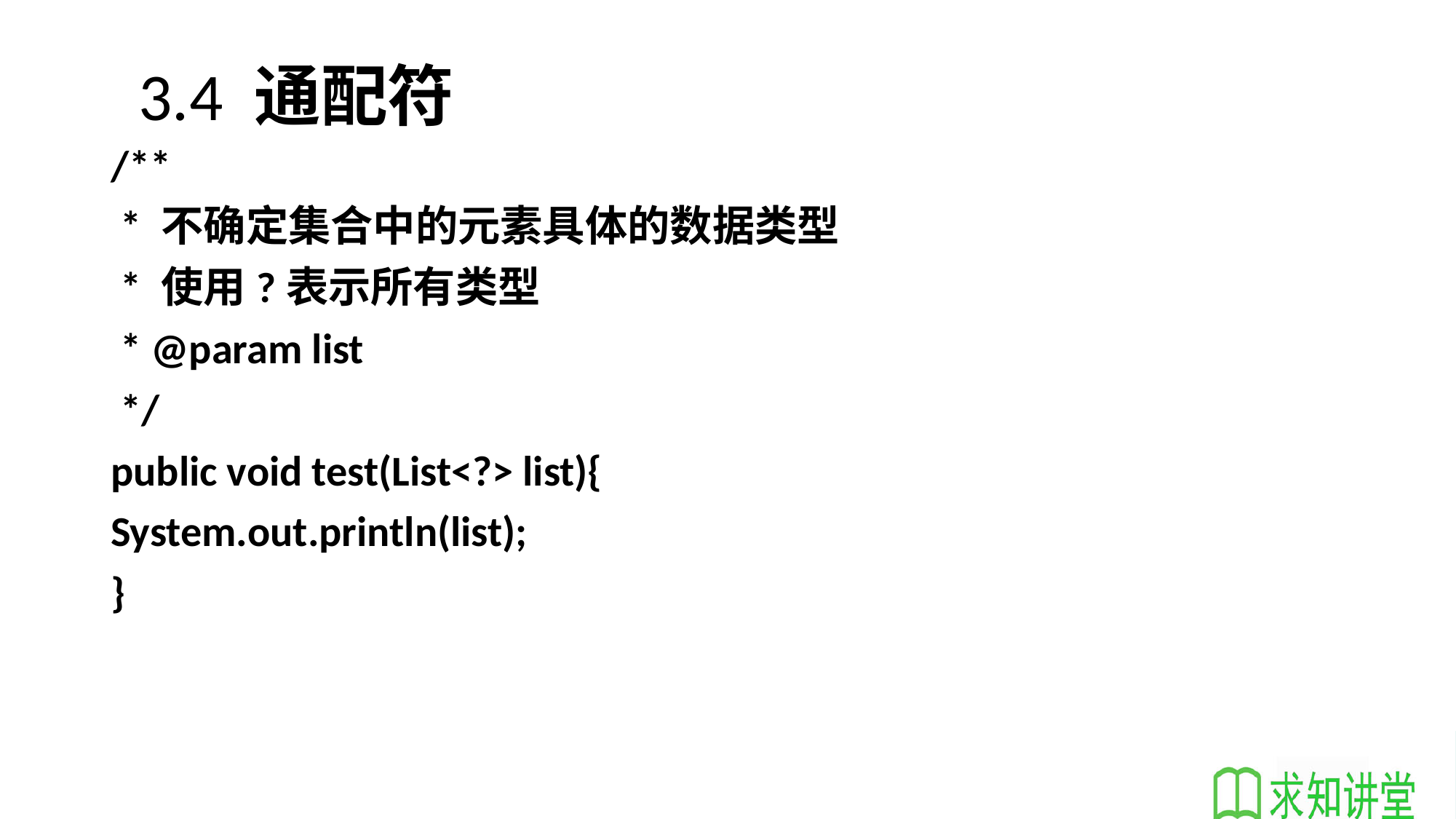

# 3.4 通配符
/**
 * 不确定集合中的元素具体的数据类型
 * 使用?表示所有类型
 * @param list
 */
public void test(List<?> list){
System.out.println(list);
}